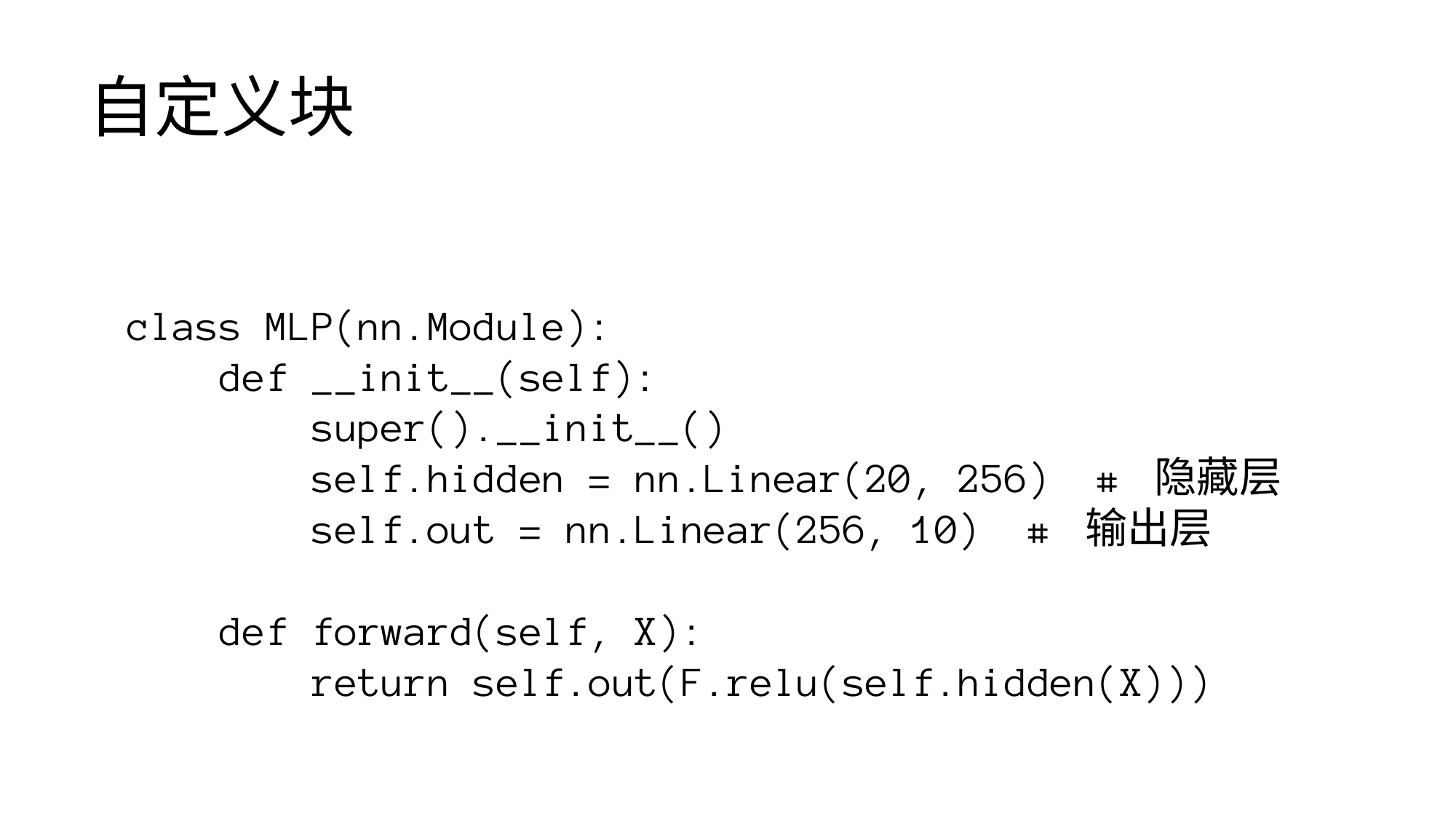

# 自定义块

class MLP(nn.Module):
    def __init__(self):
        super().__init__()
        self.hidden = nn.Linear(20, 256)  # 隐藏层
        self.out = nn.Linear(256, 10)  # 输出层

    def forward(self, X):
        return self.out(F.relu(self.hidden(X)))